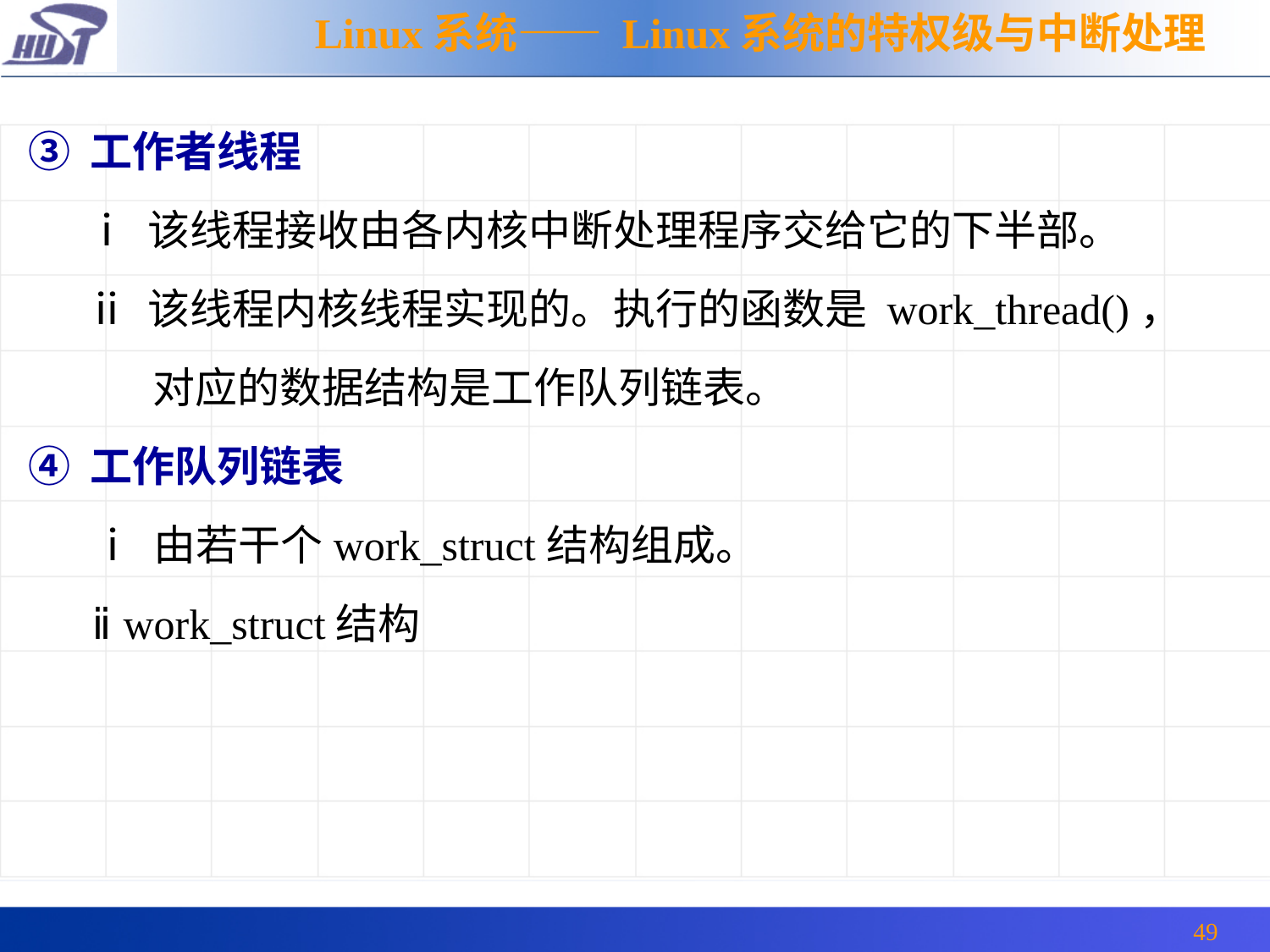

Linux系统—— Linux系统的特权级与中断处理
③ 工作者线程
      ⅰ 该线程接收由各内核中断处理程序交给它的下半部。
      ⅱ 该线程内核线程实现的。执行的函数是 work_thread()，
            对应的数据结构是工作队列链表。
④ 工作队列链表
ⅰ 由若干个work_struct结构组成。
ⅱ work_struct结构
49